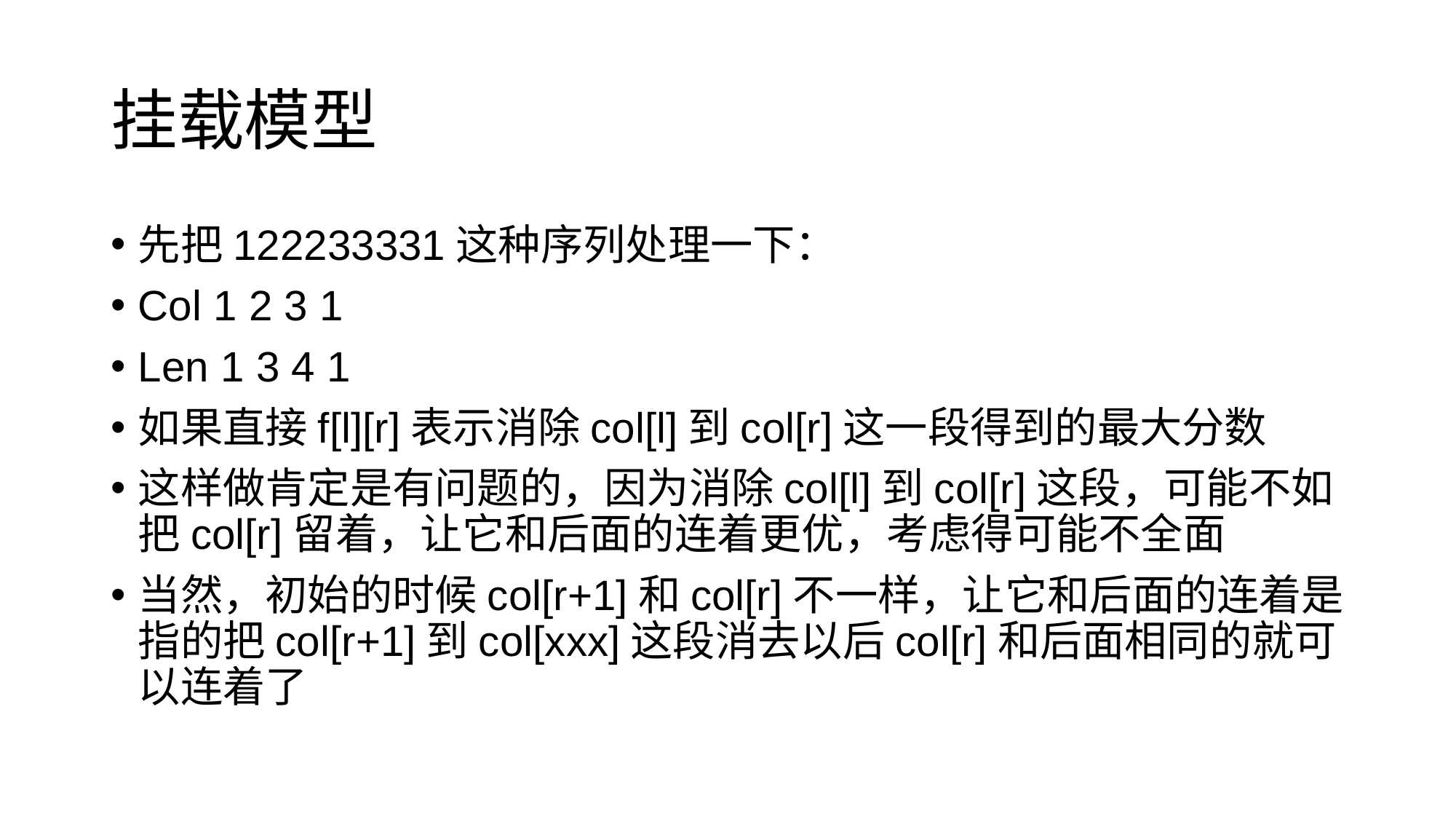

# 挂载模型
先把122233331这种序列处理一下：
Col 1 2 3 1
Len 1 3 4 1
如果直接f[l][r]表示消除col[l]到col[r]这一段得到的最大分数
这样做肯定是有问题的，因为消除col[l]到col[r]这段，可能不如把col[r]留着，让它和后面的连着更优，考虑得可能不全面
当然，初始的时候col[r+1]和col[r]不一样，让它和后面的连着是指的把col[r+1]到col[xxx]这段消去以后col[r]和后面相同的就可以连着了